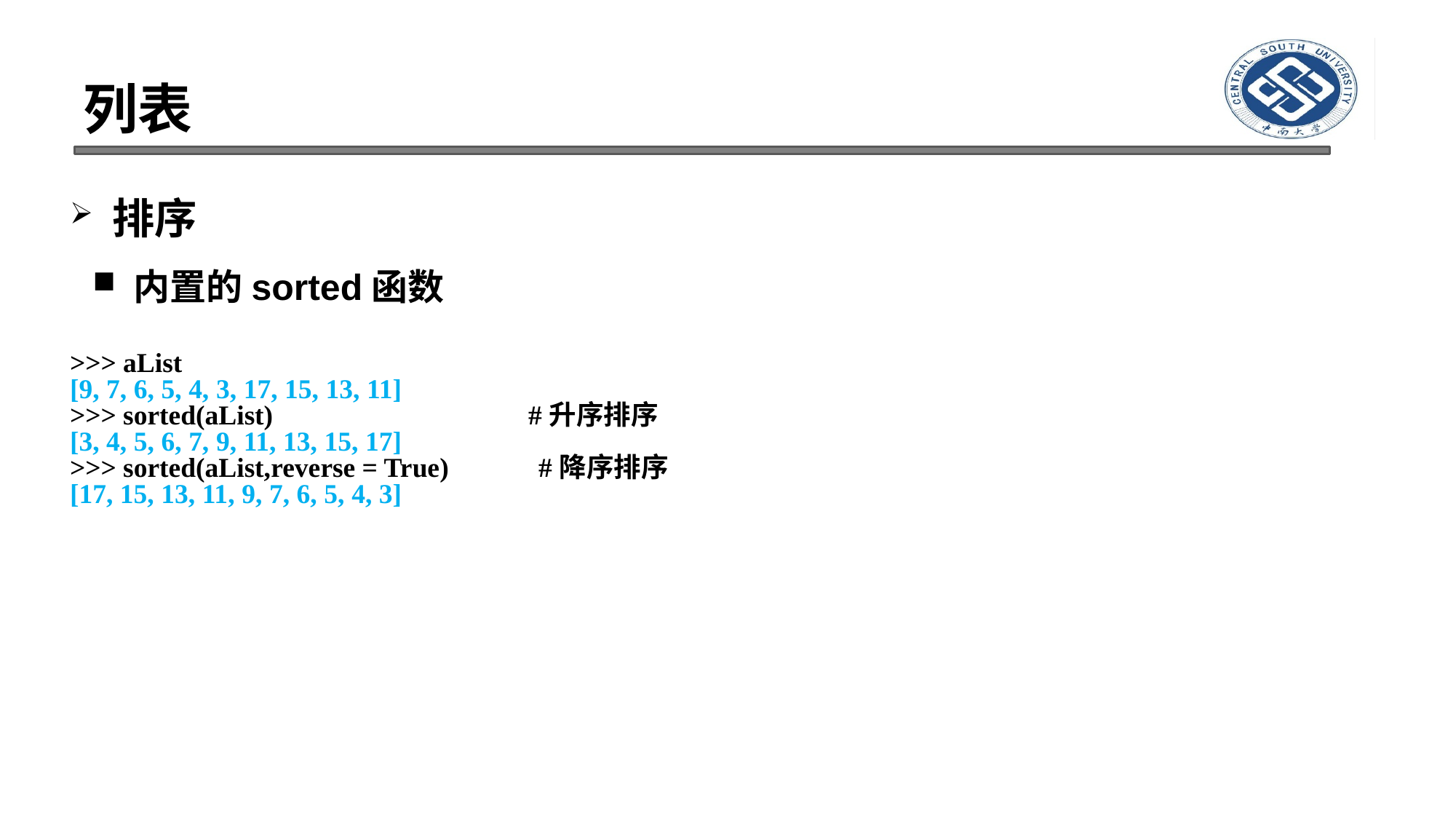

# 列表
排序
内置的sorted函数

>>> aList
[9, 7, 6, 5, 4, 3, 17, 15, 13, 11]
>>> sorted(aList)                                     #升序排序
[3, 4, 5, 6, 7, 9, 11, 13, 15, 17]
>>> sorted(aList,reverse = True)             #降序排序
[17, 15, 13, 11, 9, 7, 6, 5, 4, 3]